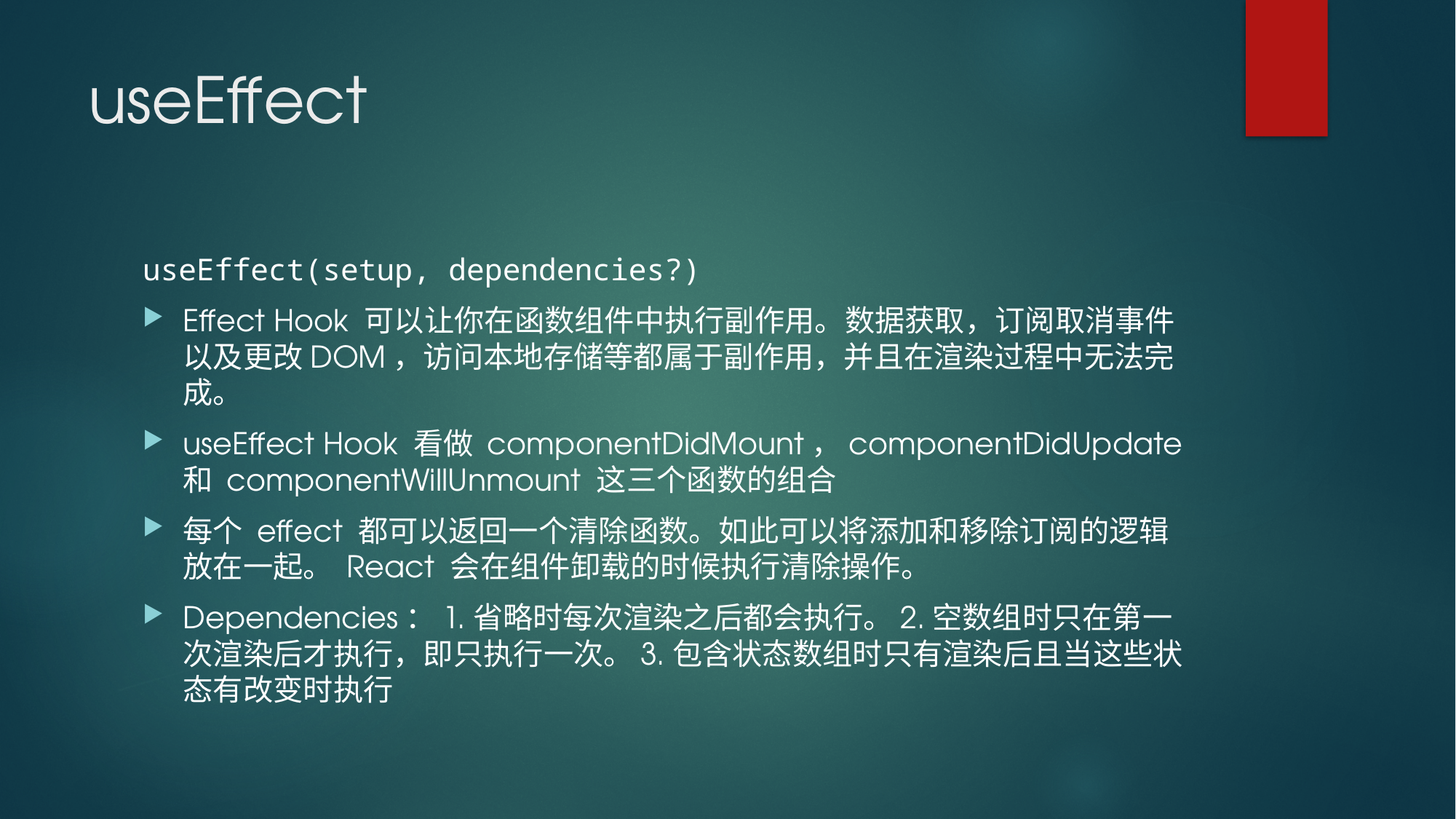

# useEffect
useEffect(setup, dependencies?)
Effect Hook 可以让你在函数组件中执行副作用。数据获取，订阅取消事件以及更改DOM，访问本地存储等都属于副作用，并且在渲染过程中无法完成。
useEffect Hook 看做 componentDidMount，componentDidUpdate 和 componentWillUnmount 这三个函数的组合
每个 effect 都可以返回一个清除函数。如此可以将添加和移除订阅的逻辑放在一起。 React 会在组件卸载的时候执行清除操作。
Dependencies：1.省略时每次渲染之后都会执行。2.空数组时只在第一次渲染后才执行，即只执行一次。3.包含状态数组时只有渲染后且当这些状态有改变时执行